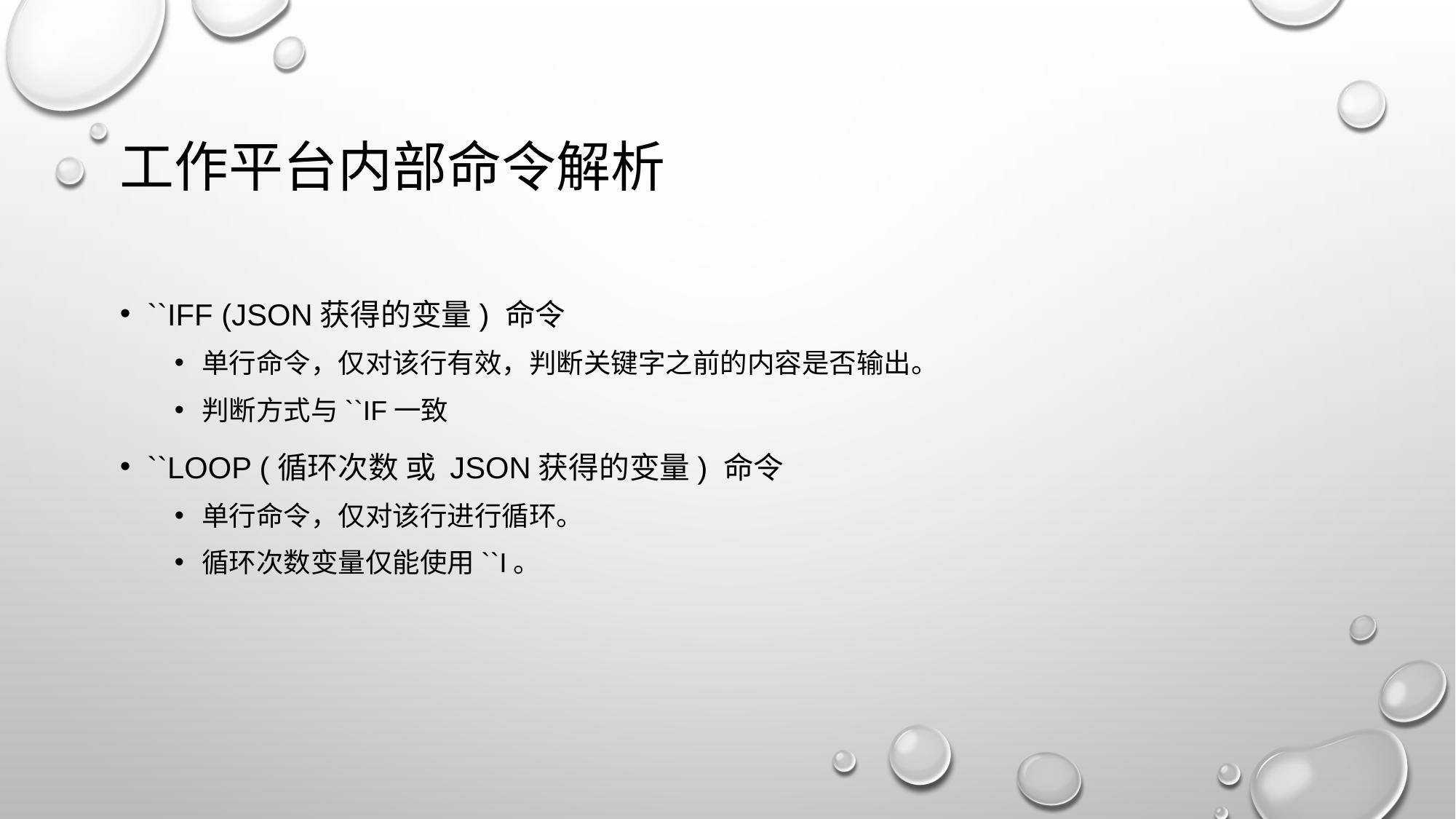

# 工作平台内部命令解析
``IFF (json获得的变量) 命令
单行命令，仅对该行有效，判断关键字之前的内容是否输出。
判断方式与``if一致
``loop (循环次数 或 json获得的变量) 命令
单行命令，仅对该行进行循环。
循环次数变量仅能使用``i。